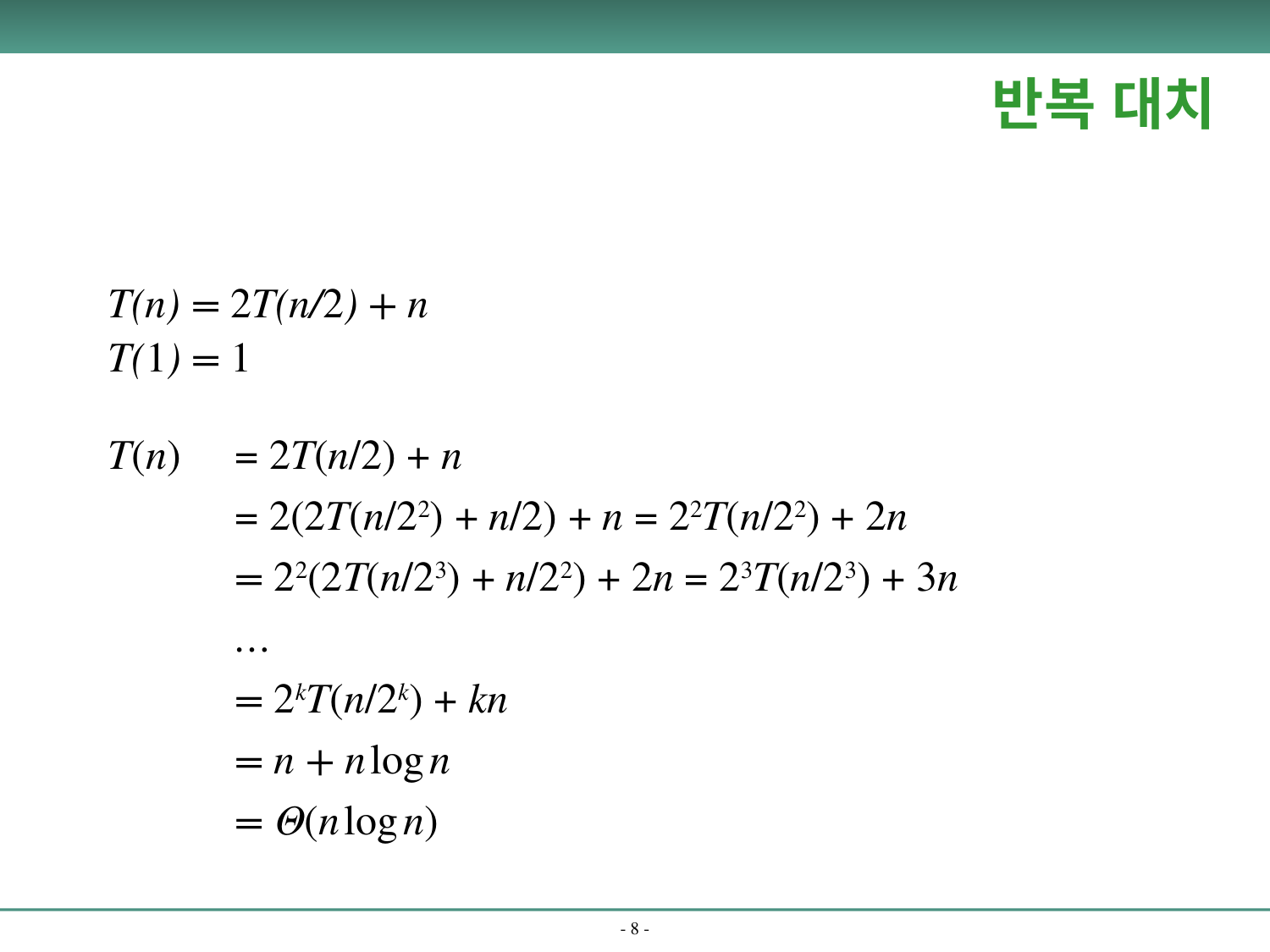

# 반복 대치
T(n) = 2T(n/2) + n
T(1) = 1

T(n) 	= 2T(n/2) + n
	= 2(2T(n/22) + n/2) + n = 22T(n/22) + 2n
	= 22(2T(n/23) + n/22) + 2n = 23T(n/23) + 3n
	…
	= 2kT(n/2k) + kn
	= n + n log n
	= Θ(n log n)